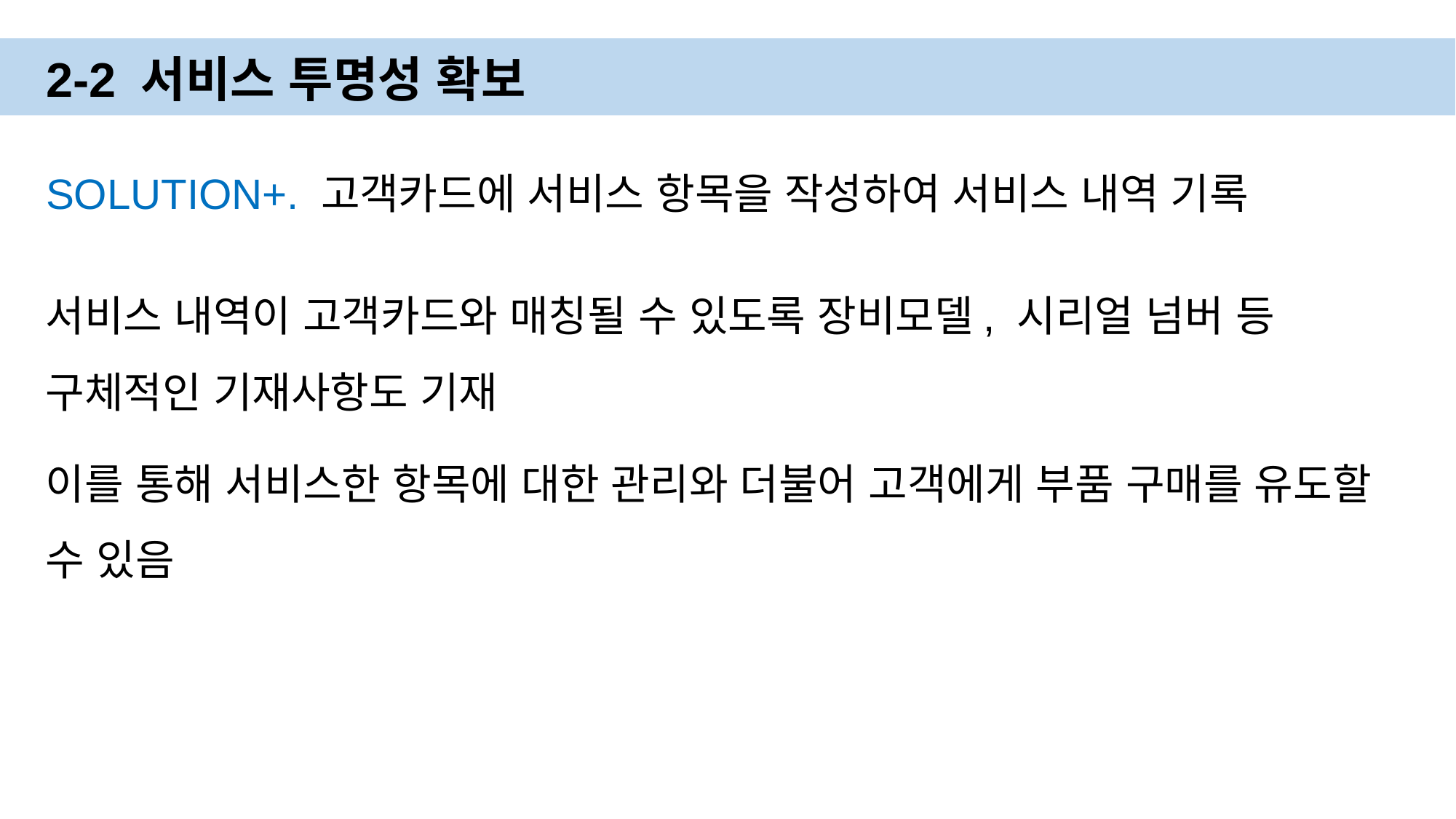

# 2-2 서비스 투명성 확보

SOLUTION+. 고객카드에 서비스 항목을 작성하여 서비스 내역 기록
서비스 내역이 고객카드와 매칭될 수 있도록 장비모델, 시리얼 넘버 등 구체적인 기재사항도 기재
이를 통해 서비스한 항목에 대한 관리와 더불어 고객에게 부품 구매를 유도할 수 있음